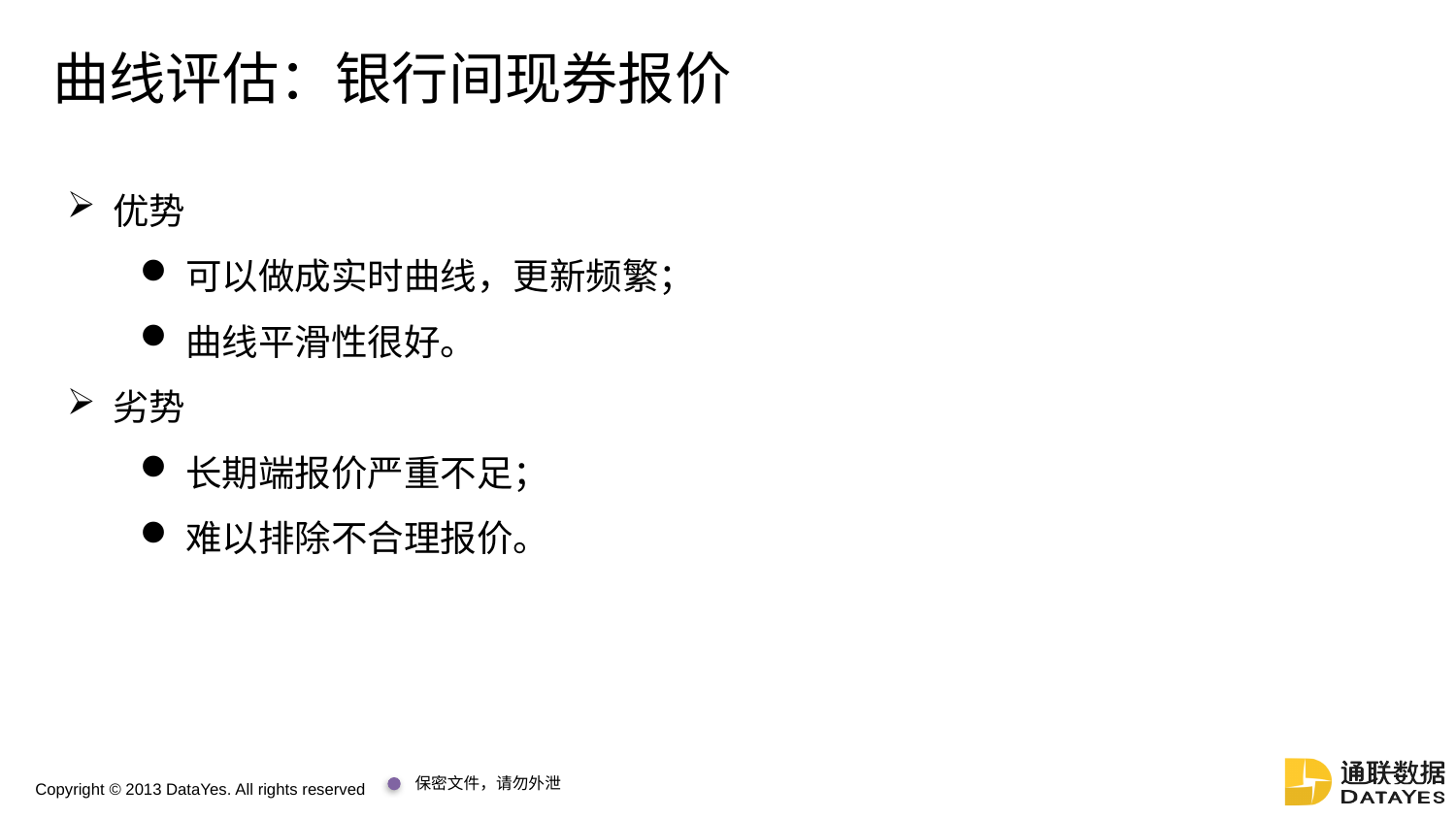

# 曲线评估：银行间现券报价
优势
可以做成实时曲线，更新频繁；
曲线平滑性很好。
劣势
长期端报价严重不足；
难以排除不合理报价。